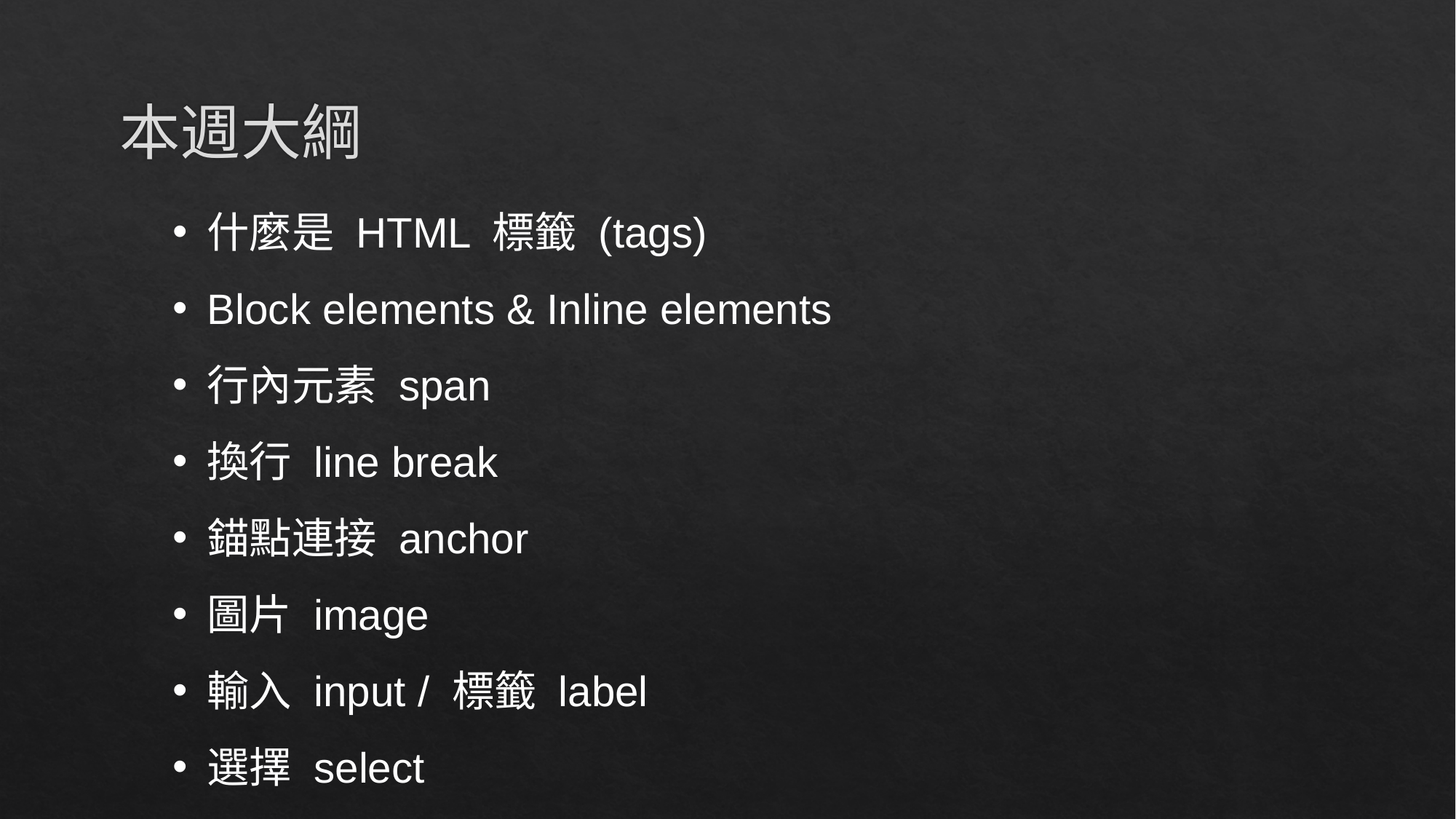

# 本週大綱
什麼是 HTML 標籤 (tags)
Block elements & Inline elements
行內元素 span
換行 line break
錨點連接 anchor
圖片 image
輸入 input / 標籤 label
選擇 select